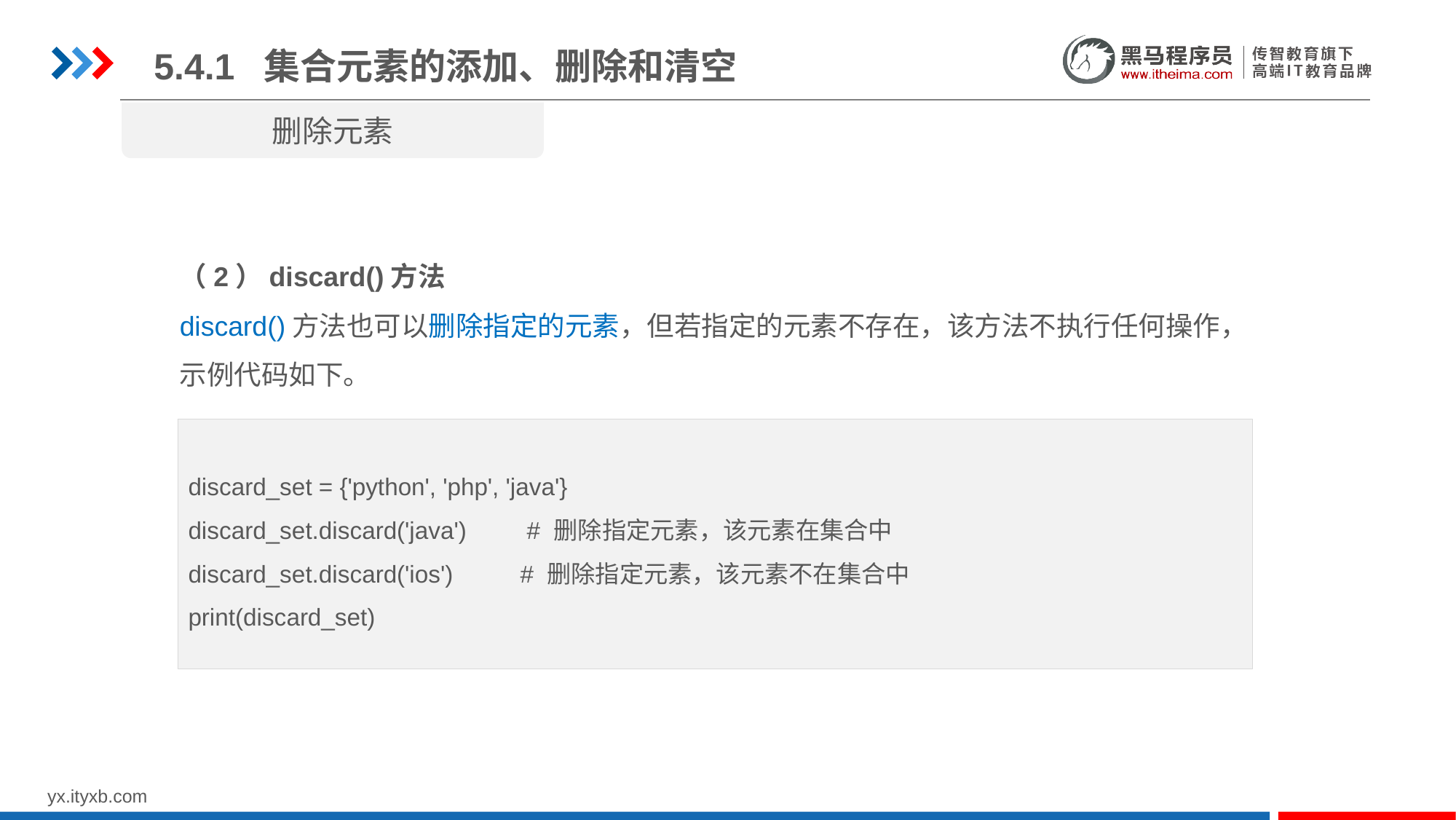

5.4.1  集合元素的添加、删除和清空

删除元素
（2）discard()方法
discard()方法也可以删除指定的元素，但若指定的元素不存在，该方法不执行任何操作，示例代码如下。
discard_set = {'python', 'php', 'java'}
discard_set.discard('java')         # 删除指定元素，该元素在集合中
discard_set.discard('ios')          # 删除指定元素，该元素不在集合中
print(discard_set)